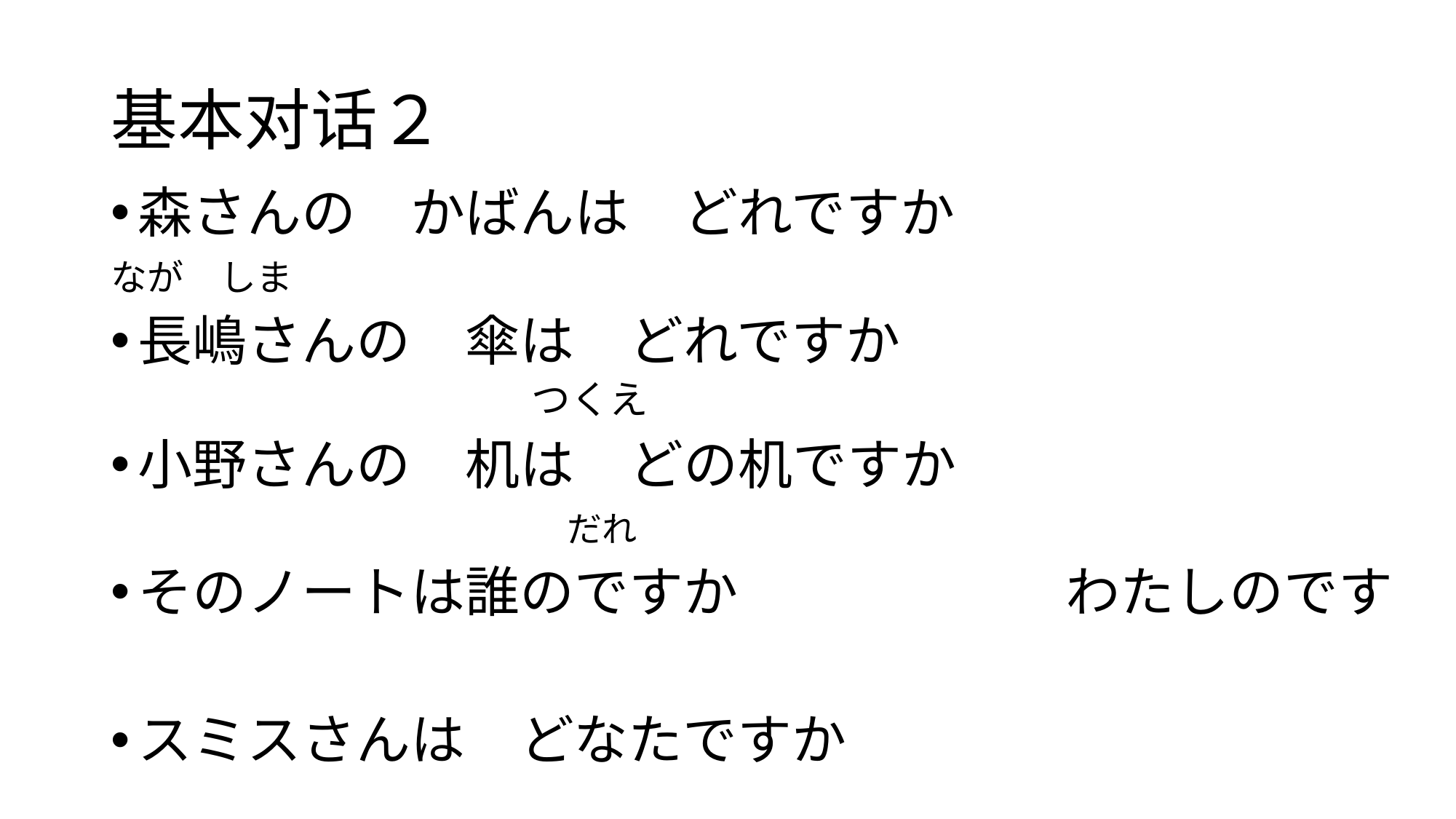

# 基本对话２
森さんの　かばんは　どれですか
なが　しま
長嶋さんの　傘は　どれですか
　　　　　　　　つくえ
小野さんの　机は　どの机ですか
　　　　　　　　　　　　　だれ
そのノートは誰のですか　　　　　　わたしのです

スミスさんは　どなたですか